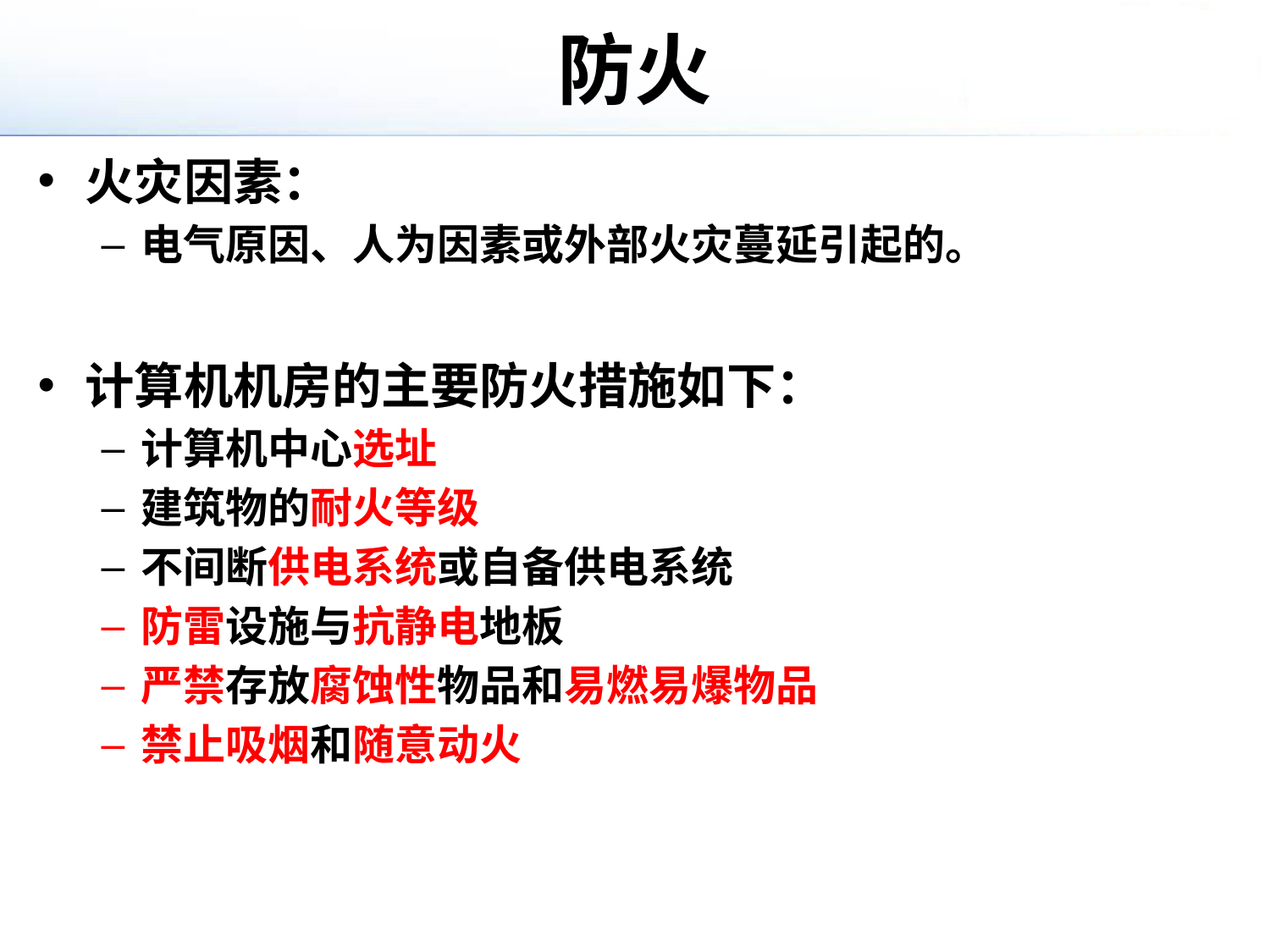

# 防火
火灾因素：
电气原因、人为因素或外部火灾蔓延引起的。

计算机机房的主要防火措施如下：
计算机中心选址
建筑物的耐火等级
不间断供电系统或自备供电系统
防雷设施与抗静电地板
严禁存放腐蚀性物品和易燃易爆物品
禁止吸烟和随意动火